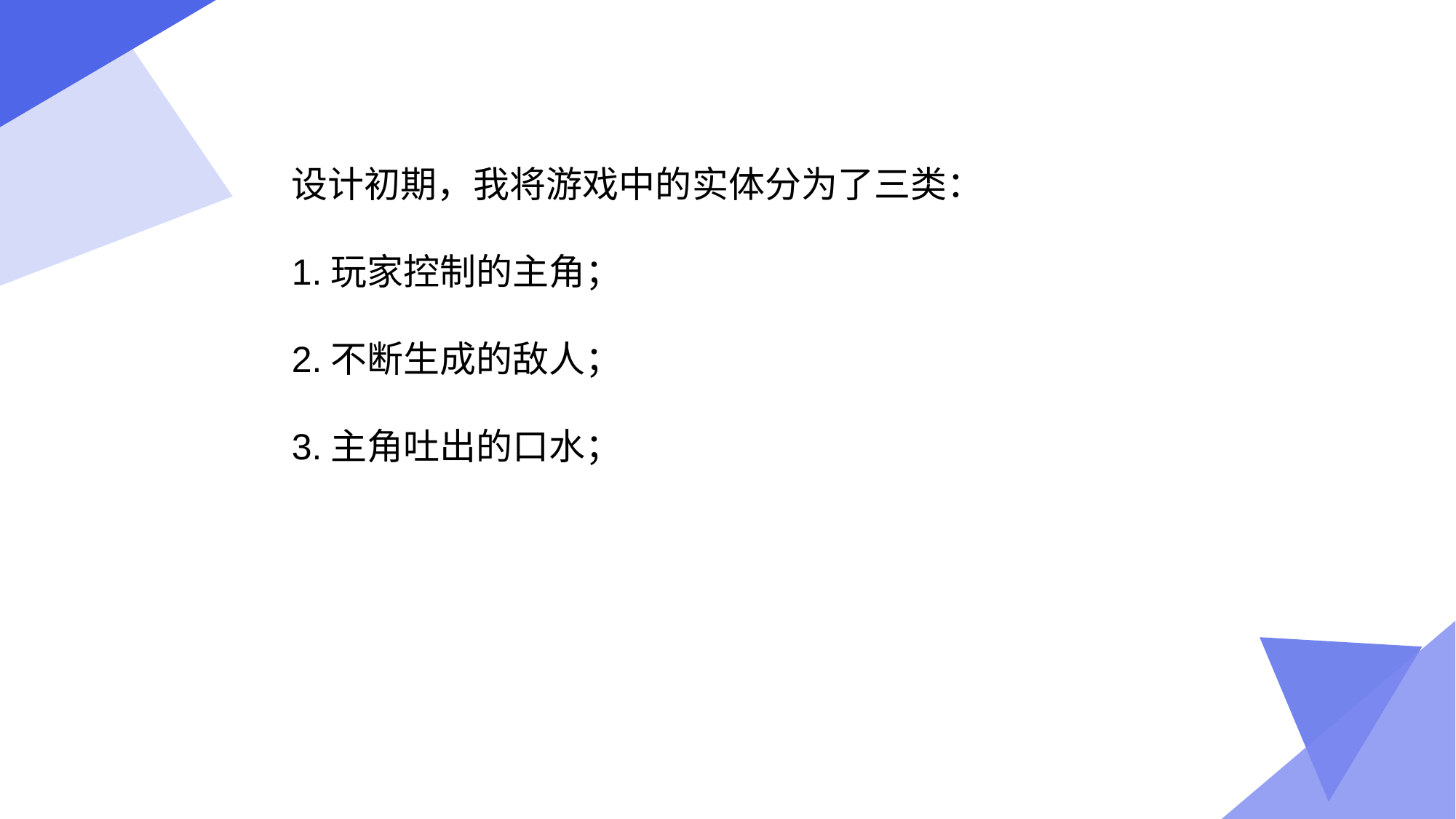

设计初期，我将游戏中的实体分为了三类：

1.玩家控制的主角；

2.不断生成的敌人；

3.主角吐出的口水；